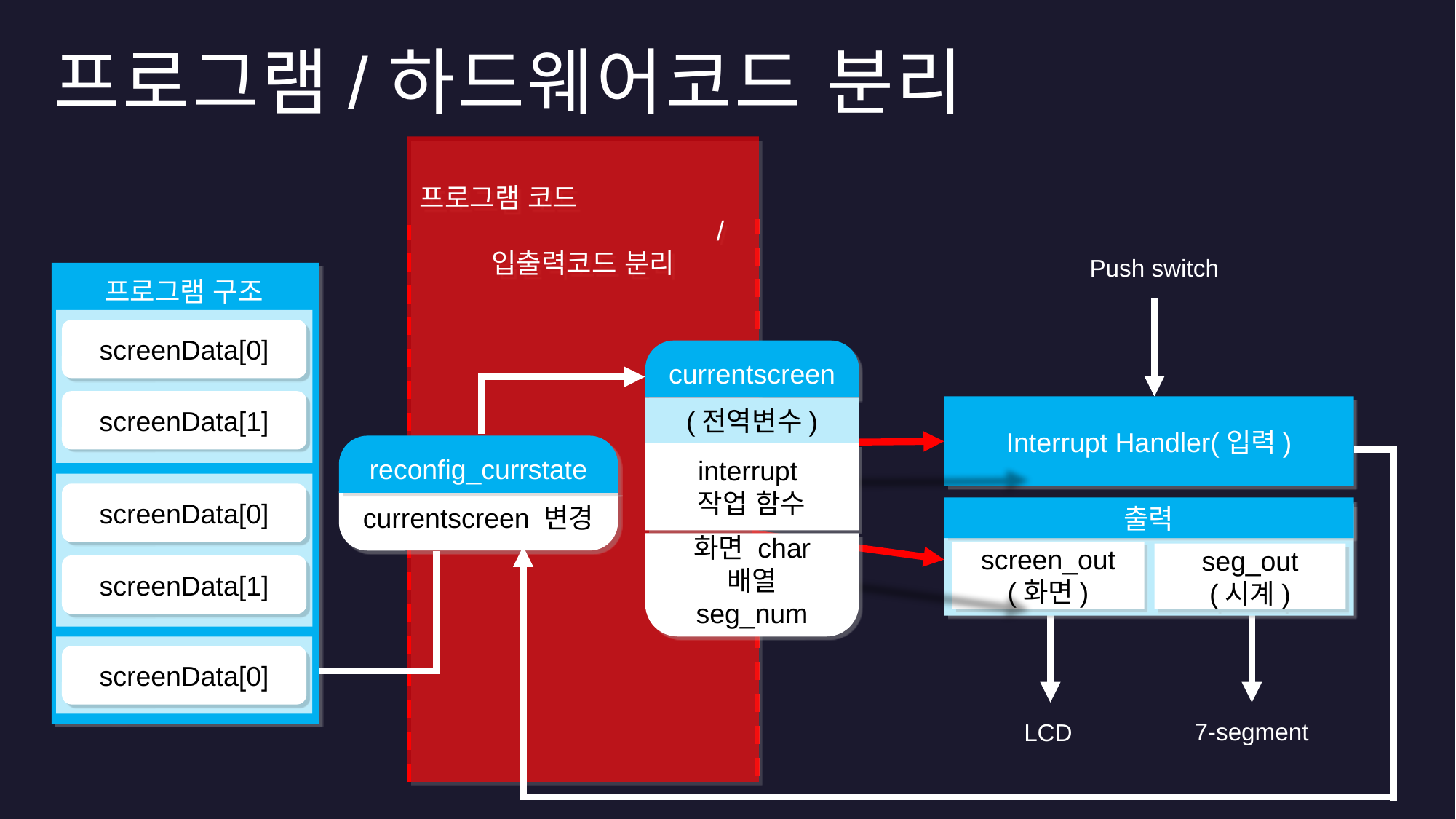

프로그램/하드웨어코드 분리
프로그램 코드                                                           /입출력코드 분리

Push switch

프로그램 구조

screenData[0]

currentscreen
interrupt
작업 함수
화면 char 배열
seg_num
(전역변수)
screenData[1]
Interrupt Handler(입력)
reconfig_currstate
currentscreen 변경

screenData[0]

출력

screen_out
(화면)
seg_out
(시계)

screenData[1]

screenData[0]
7-segment
LCD